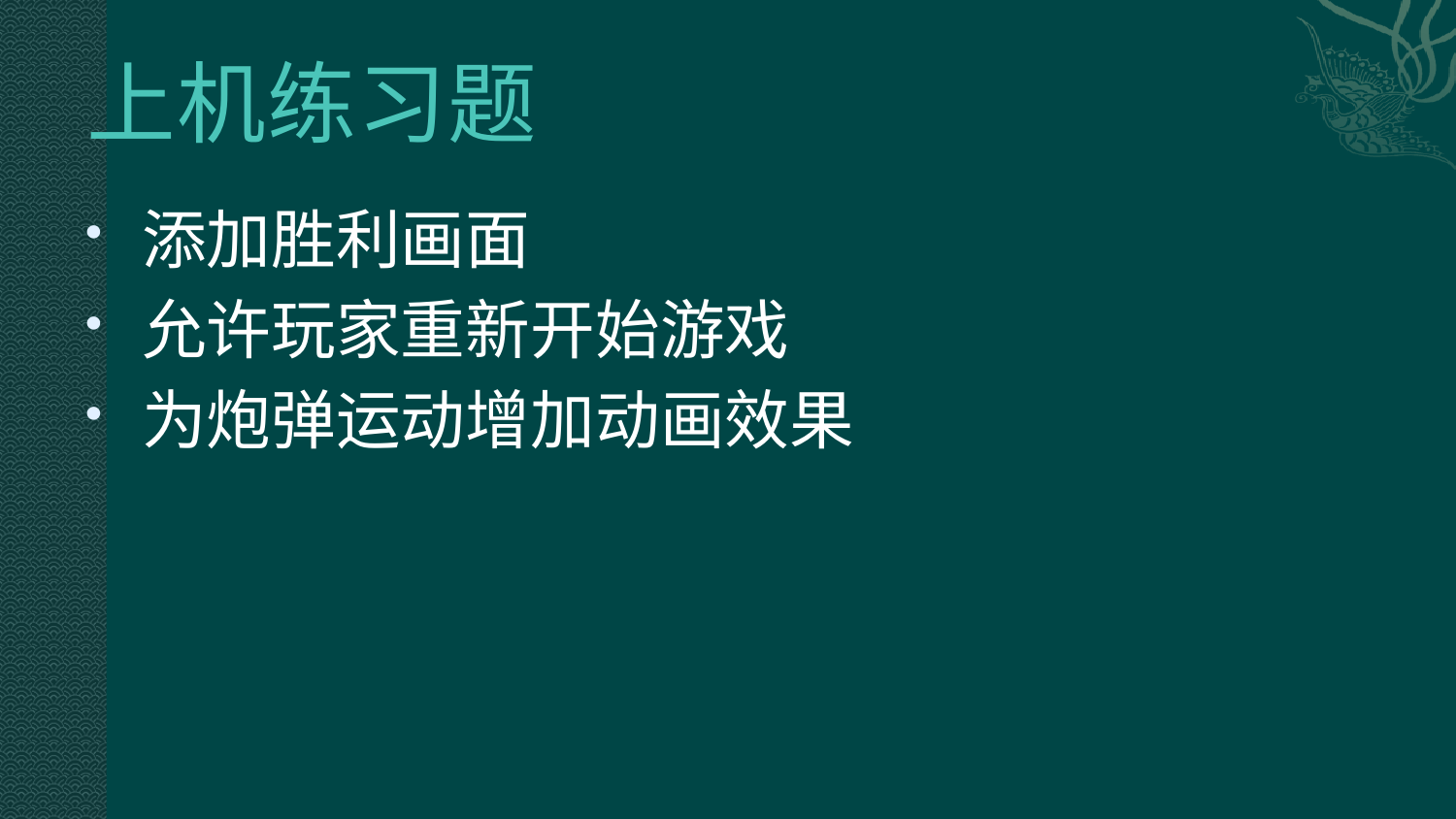

# 上机练习题
添加胜利画面
允许玩家重新开始游戏
为炮弹运动增加动画效果